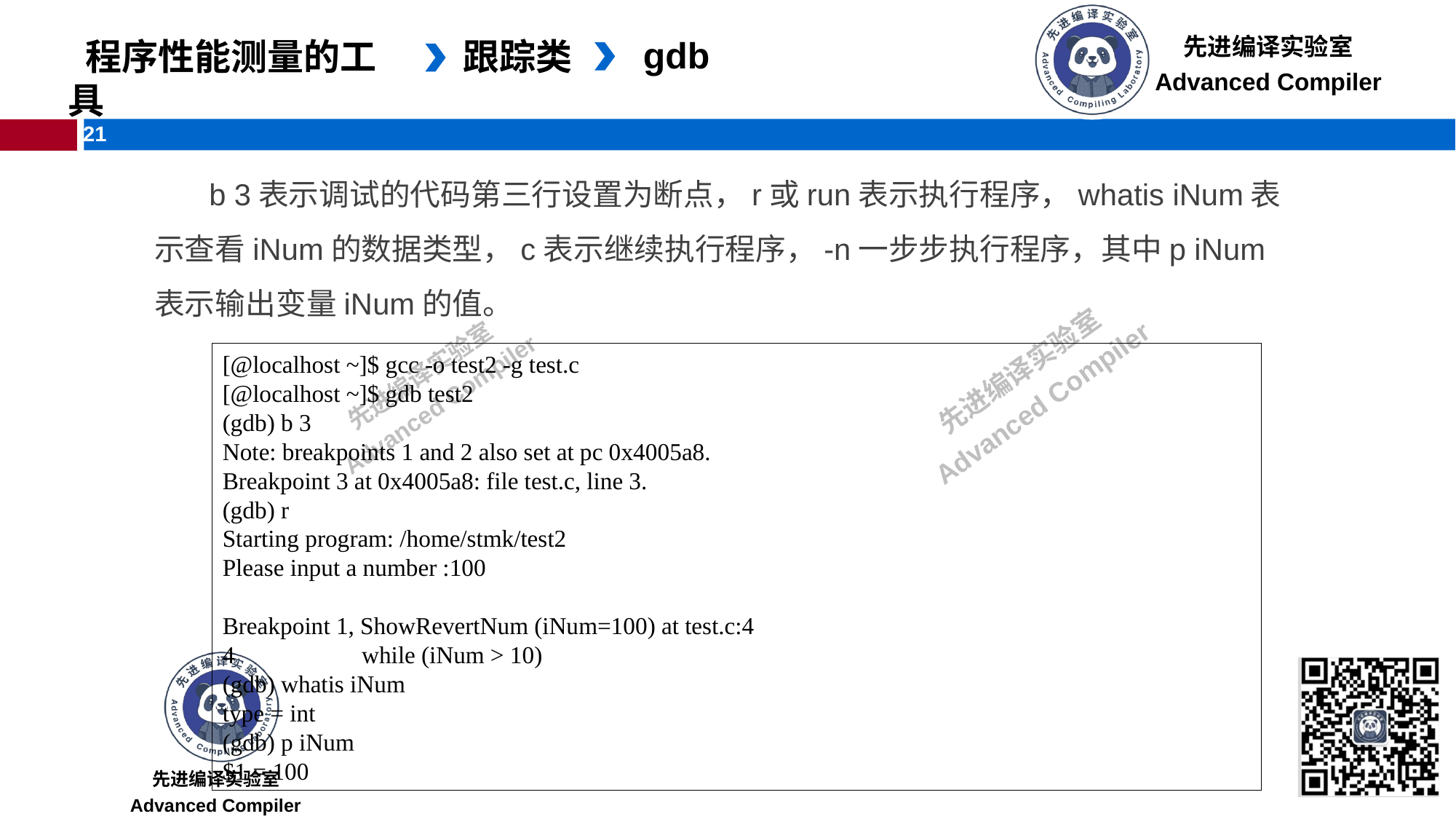

gdb
 程序性能测量的工具
跟踪类

b 3表示调试的代码第三行设置为断点，r或run表示执行程序，whatis iNum表示查看iNum的数据类型，c表示继续执行程序，-n一步步执行程序，其中p iNum表示输出变量iNum的值。
[@localhost ~]$ gcc -o test2 -g test.c
[@localhost ~]$ gdb test2
(gdb) b 3
Note: breakpoints 1 and 2 also set at pc 0x4005a8.
Breakpoint 3 at 0x4005a8: file test.c, line 3.
(gdb) r
Starting program: /home/stmk/test2
Please input a number :100

Breakpoint 1, ShowRevertNum (iNum=100) at test.c:4
4	     while (iNum > 10)
(gdb) whatis iNum
type = int
(gdb) p iNum
$1 = 100